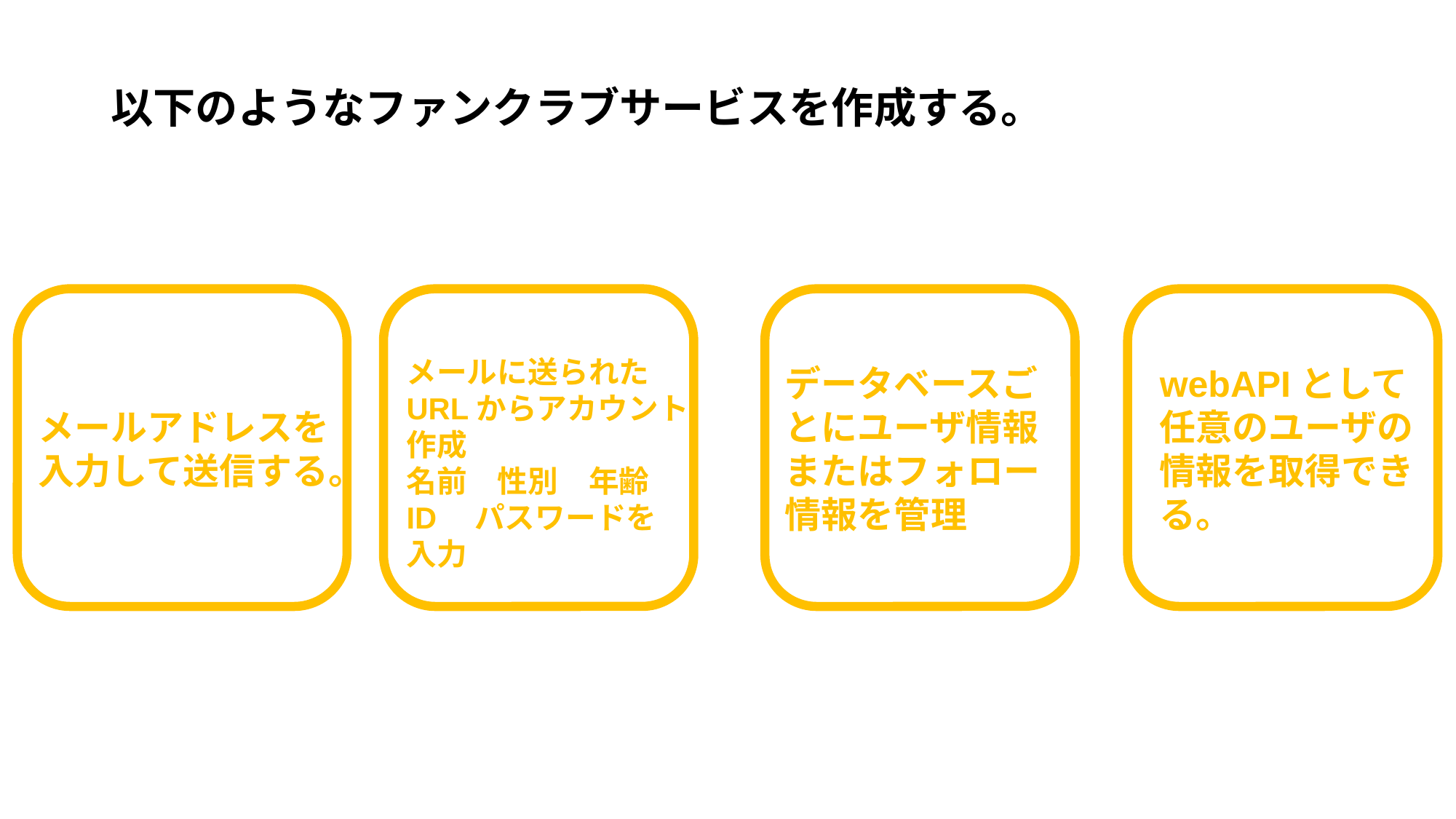

以下のようなファンクラブサービスを作成する。

メールに送られたURLからアカウント作成
名前　性別　年齢　ID　パスワードを
入力
データベースごとにユーザ情報またはフォロー情報を管理
webAPIとして任意のユーザの情報を取得できる。
メールアドレスを入力して送信する。